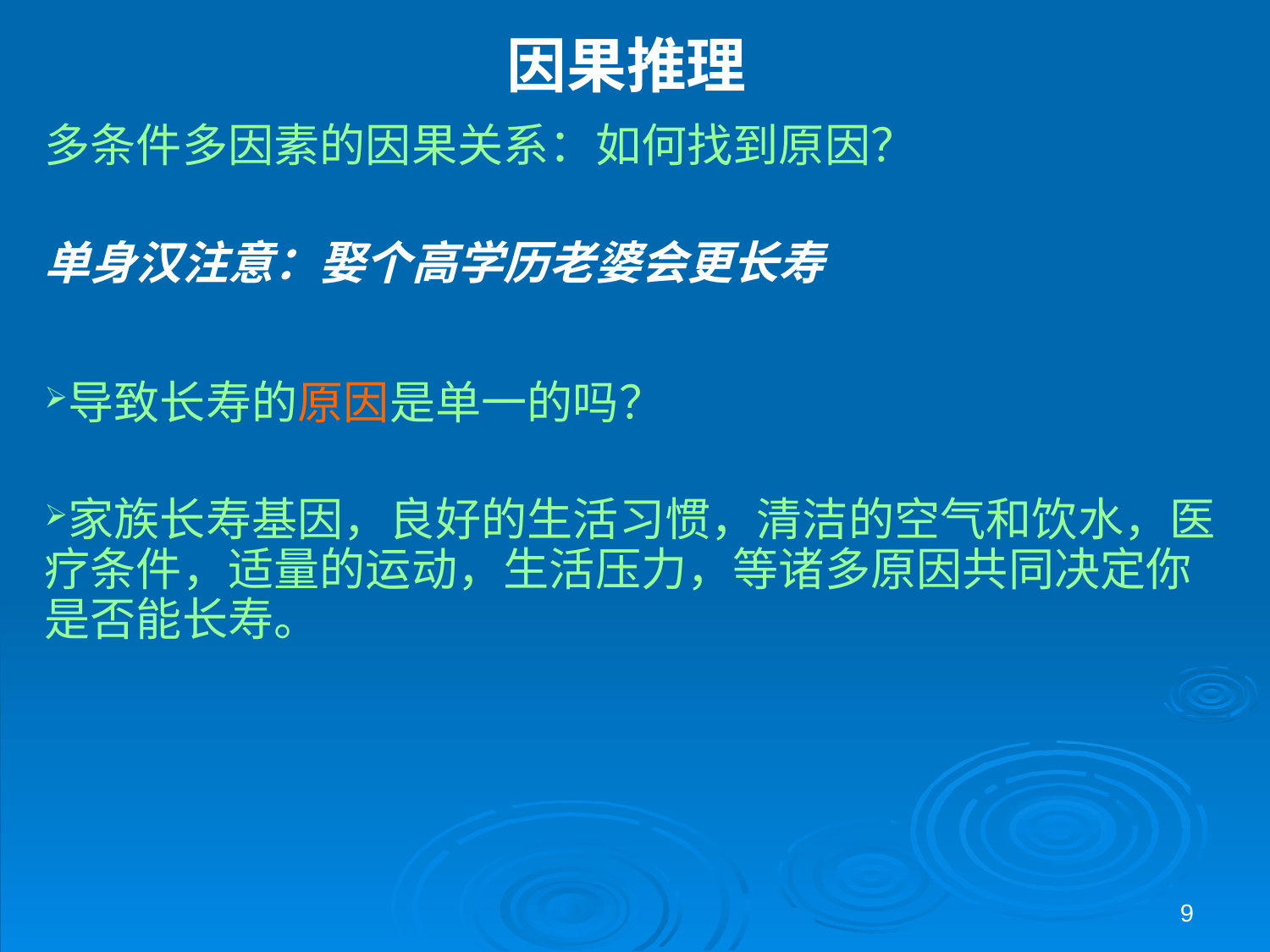

因果推理
多条件多因素的因果关系：如何找到原因？

单身汉注意：娶个高学历老婆会更长寿

导致长寿的原因是单一的吗？

家族长寿基因，良好的生活习惯，清洁的空气和饮水，医疗条件，适量的运动，生活压力，等诸多原因共同决定你是否能长寿。
9